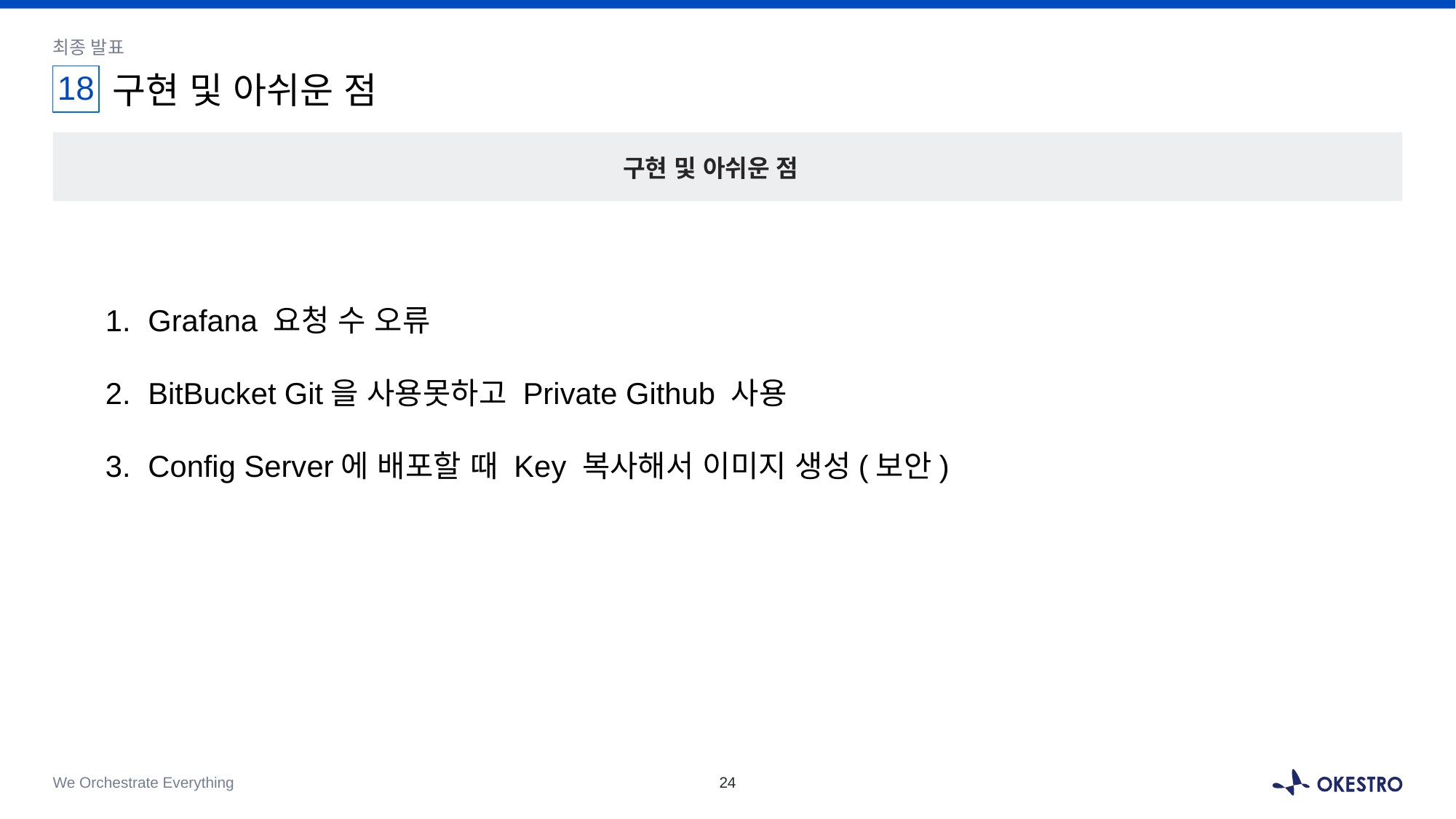

최종 발표
18
# 구현 및 아쉬운 점
구현 및 아쉬운 점
Grafana 요청 수 오류
BitBucket Git을 사용못하고 Private Github 사용
Config Server에 배포할 때 Key 복사해서 이미지 생성(보안)